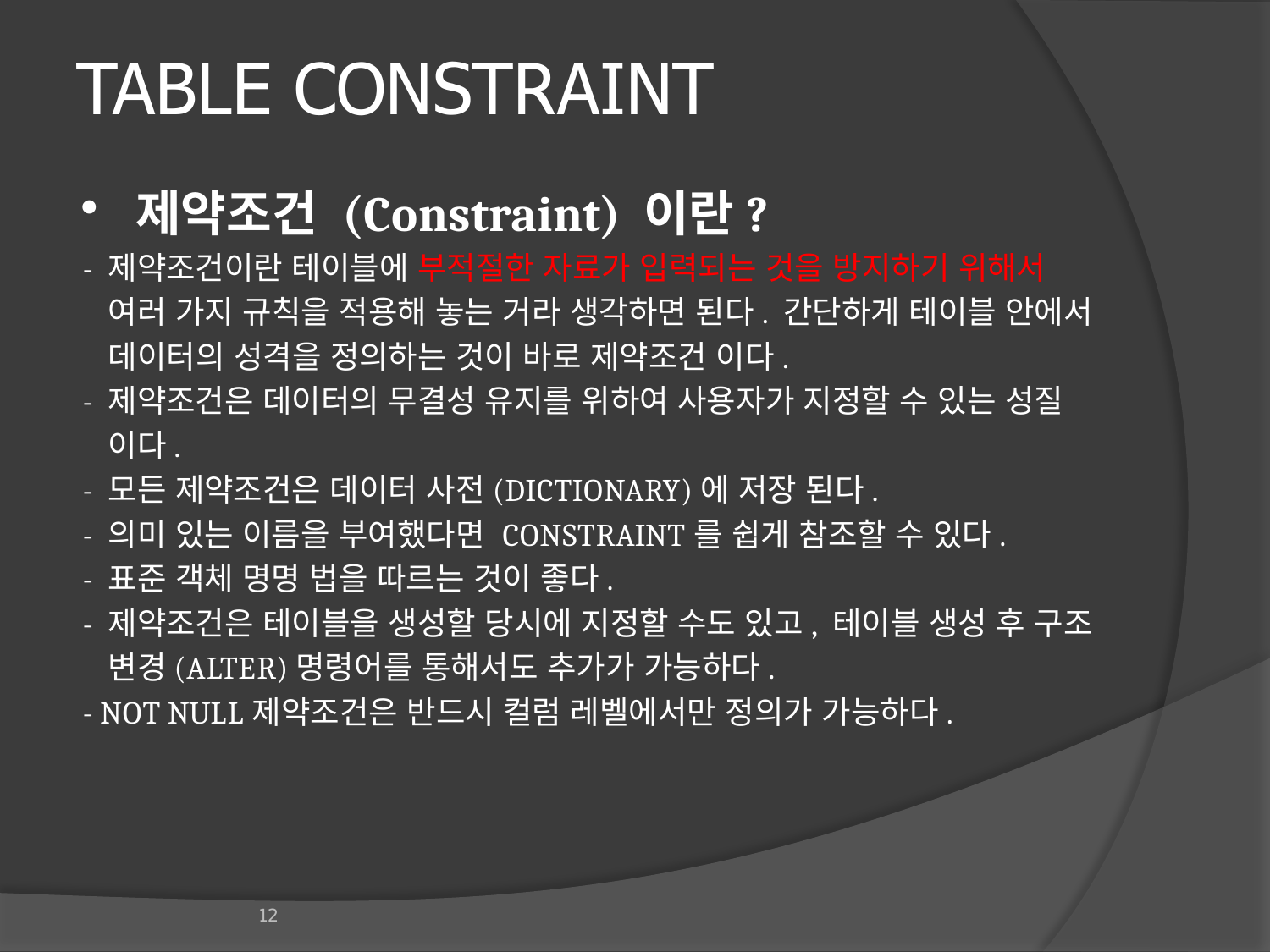

TABLE CONSTRAINT
제약조건 (Constraint) 이란?
- 제약조건이란 테이블에 부적절한 자료가 입력되는 것을 방지하기 위해서
  여러 가지 규칙을 적용해 놓는 거라 생각하면 된다. 간단하게 테이블 안에서
  데이터의 성격을 정의하는 것이 바로 제약조건 이다.
- 제약조건은 데이터의 무결성 유지를 위하여 사용자가 지정할 수 있는 성질
  이다.
- 모든 제약조건은 데이터 사전(DICTIONARY)에 저장 된다.
- 의미 있는 이름을 부여했다면 CONSTRAINT를 쉽게 참조할 수 있다.
- 표준 객체 명명 법을 따르는 것이 좋다.
- 제약조건은 테이블을 생성할 당시에 지정할 수도 있고, 테이블 생성 후 구조
  변경(ALTER)명령어를 통해서도 추가가 가능하다.
- NOT NULL제약조건은 반드시 컬럼 레벨에서만 정의가 가능하다.
12